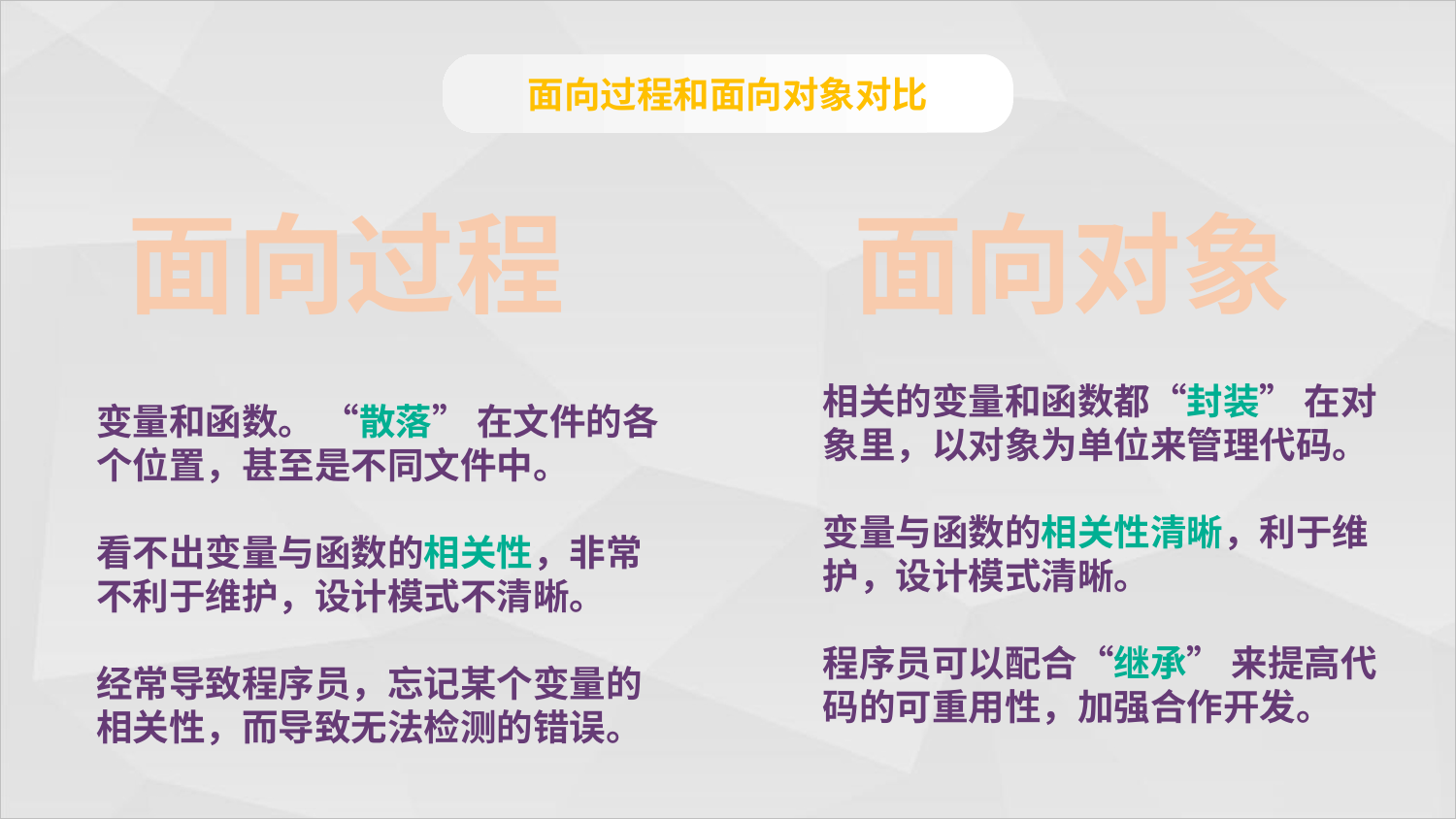

面向过程和面向对象对比
面向过程
面向对象
相关的变量和函数都“封装” 在对象里，以对象为单位来管理代码。

变量与函数的相关性清晰，利于维护，设计模式清晰。

程序员可以配合“继承” 来提高代码的可重用性，加强合作开发。
变量和函数。 “散落” 在文件的各个位置，甚至是不同文件中。

看不出变量与函数的相关性，非常不利于维护，设计模式不清晰。

经常导致程序员，忘记某个变量的相关性，而导致无法检测的错误。